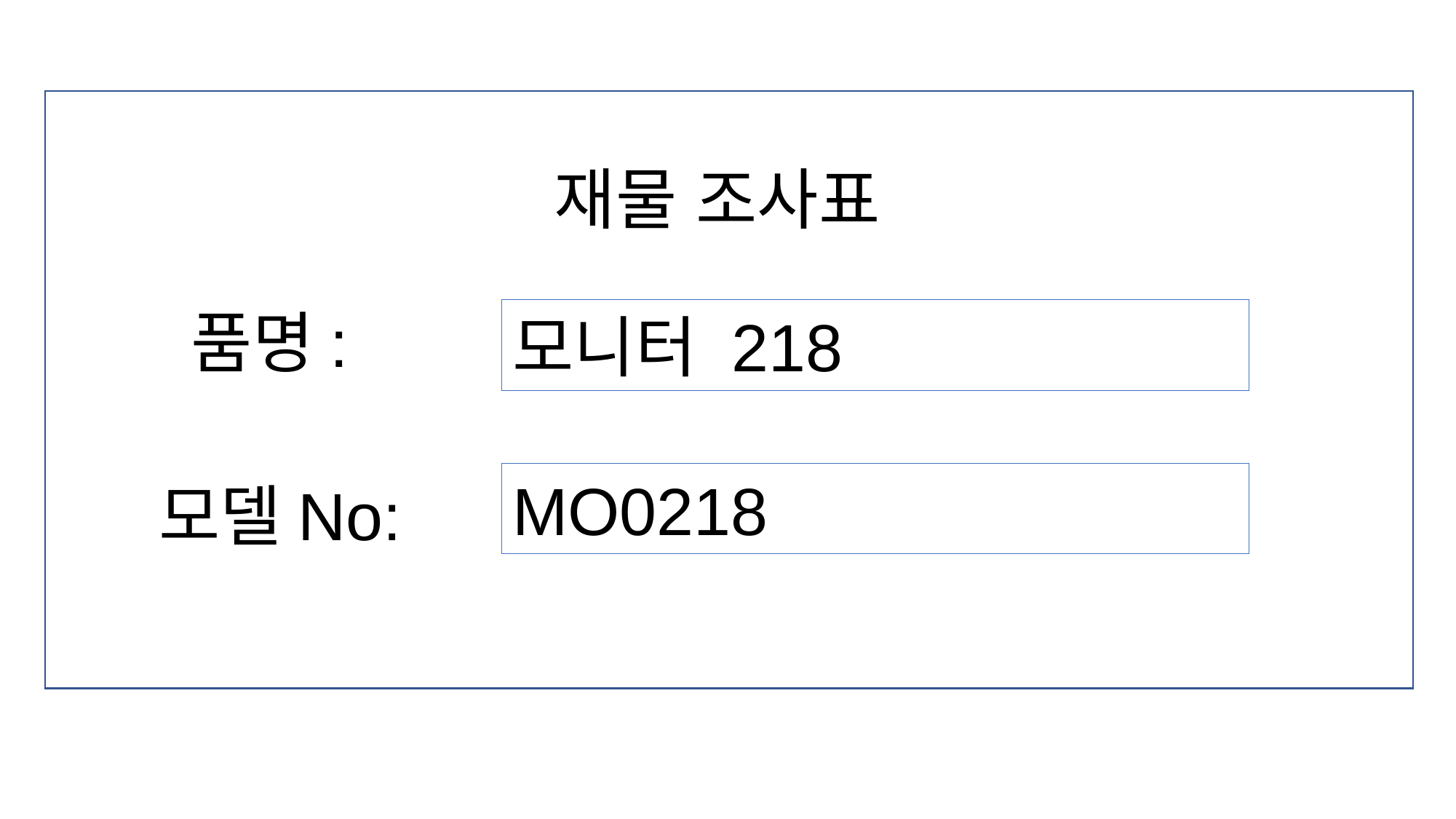

재물 조사표
품명:
모니터 218
MO0218
모델No: